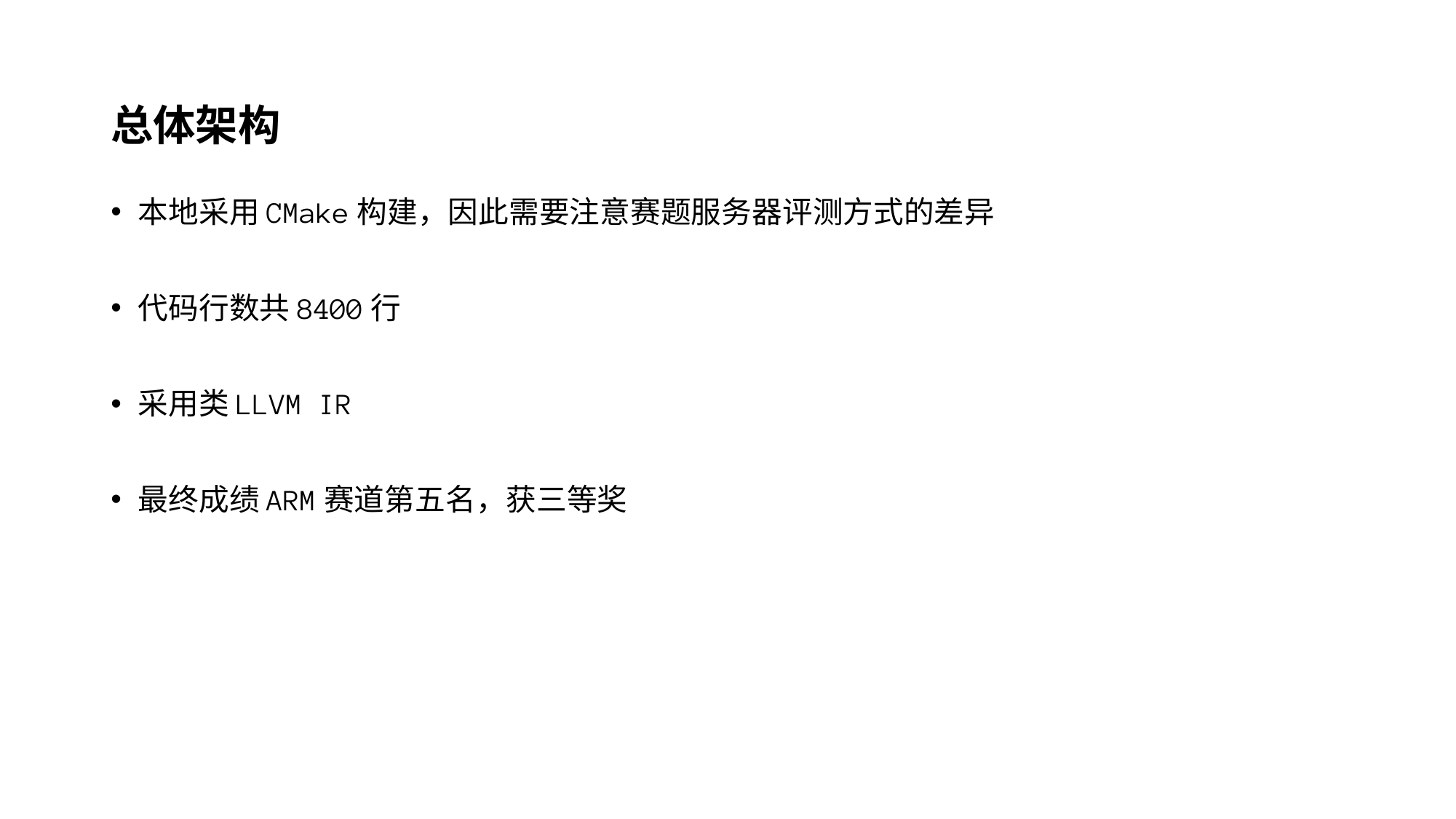

# 总体架构
本地采用CMake构建，因此需要注意赛题服务器评测方式的差异

代码行数共8400行

采用类LLVM IR

最终成绩ARM赛道第五名，获三等奖